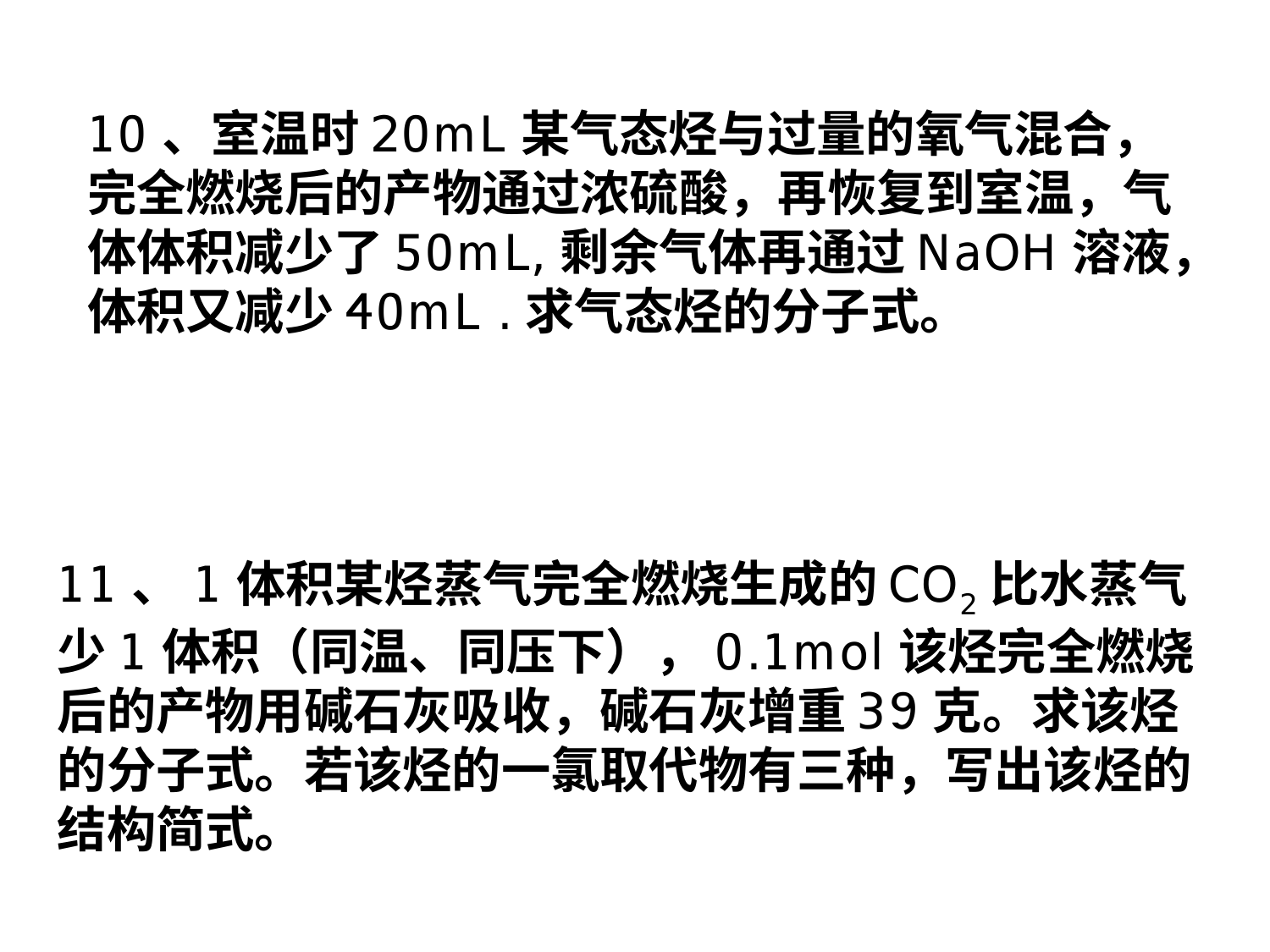

10、室温时20mL某气态烃与过量的氧气混合，完全燃烧后的产物通过浓硫酸，再恢复到室温，气体体积减少了50mL,剩余气体再通过NaOH溶液，体积又减少40mL .求气态烃的分子式。
11、1体积某烃蒸气完全燃烧生成的CO2比水蒸气少1体积（同温、同压下），0.1mol该烃完全燃烧后的产物用碱石灰吸收，碱石灰增重39克。求该烃的分子式。若该烃的一氯取代物有三种，写出该烃的结构简式。